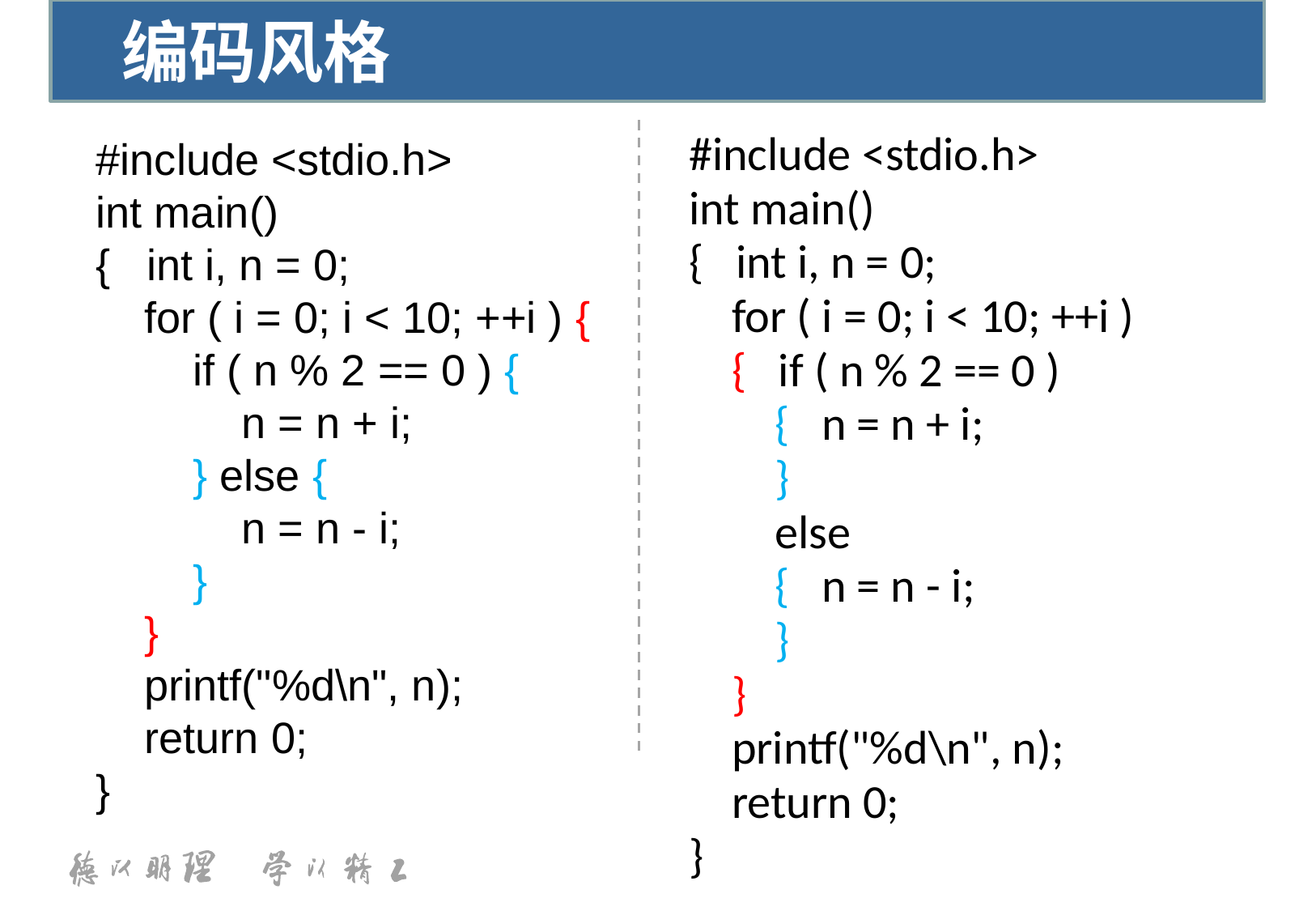

编码风格
#include <stdio.h>
int main()
{   int i, n = 0;
    for ( i = 0; i < 10; ++i )
    {   if ( n % 2 == 0 )
        {   n = n + i;
        }
        else
        {   n = n - i;
        }
    }
    printf("%d\n", n);
    return 0;
}
#include <stdio.h>
int main()
{   int i, n = 0;
    for ( i = 0; i < 10; ++i ) {
        if ( n % 2 == 0 ) {
            n = n + i;
        } else {
            n = n - i;
        }
    }
    printf("%d\n", n);
    return 0;
}
5